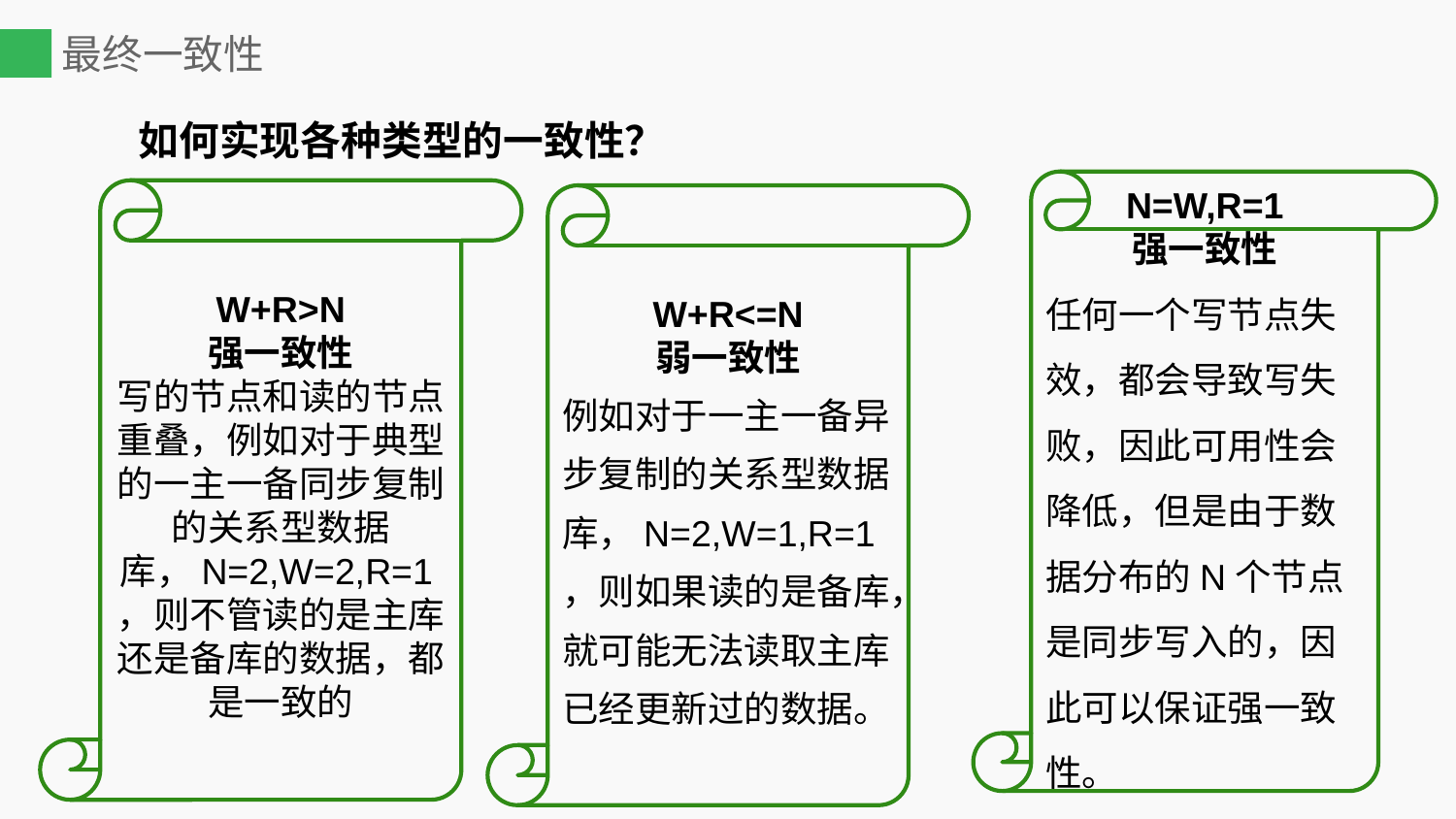

# 最终一致性
如何实现各种类型的一致性？

N=W,R=1
强一致性
任何一个写节点失效，都会导致写失败，因此可用性会降低，但是由于数据分布的N个节点是同步写入的，因此可以保证强一致性。

W+R>N
强一致性
写的节点和读的节点重叠，例如对于典型的一主一备同步复制的关系型数据库，N=2,W=2,R=1，则不管读的是主库还是备库的数据，都是一致的
W+R<=N
弱一致性
例如对于一主一备异步复制的关系型数据库，N=2,W=1,R=1，则如果读的是备库，就可能无法读取主库已经更新过的数据。